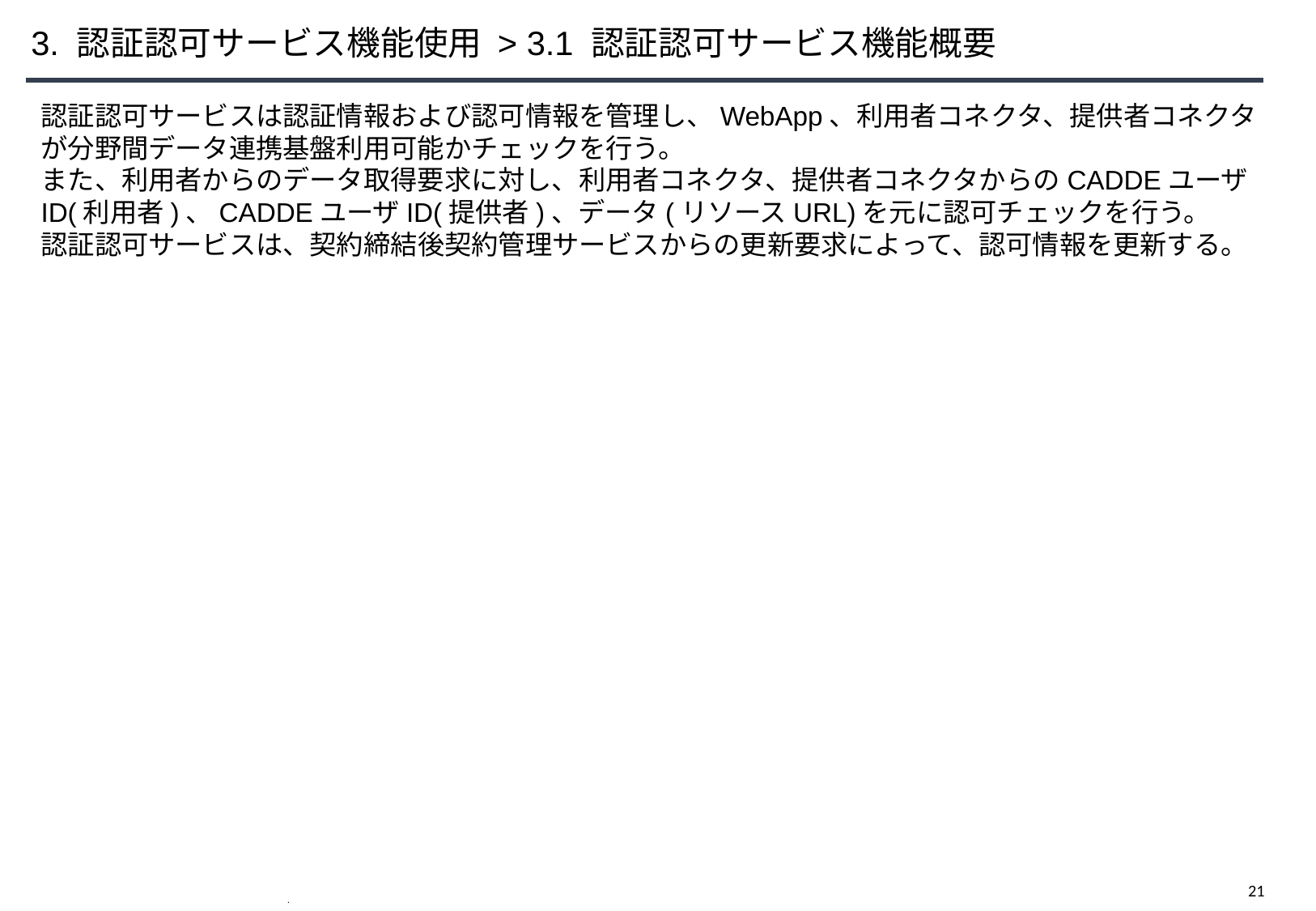

# 3. 認証認可サービス機能使用 > 3.1 認証認可サービス機能概要
認証認可サービスは認証情報および認可情報を管理し、WebApp、利用者コネクタ、提供者コネクタが分野間データ連携基盤利用可能かチェックを行う。
また、利用者からのデータ取得要求に対し、利用者コネクタ、提供者コネクタからのCADDEユーザID(利用者)、CADDEユーザID(提供者)、データ(リソースURL)を元に認可チェックを行う。
認証認可サービスは、契約締結後契約管理サービスからの更新要求によって、認可情報を更新する。